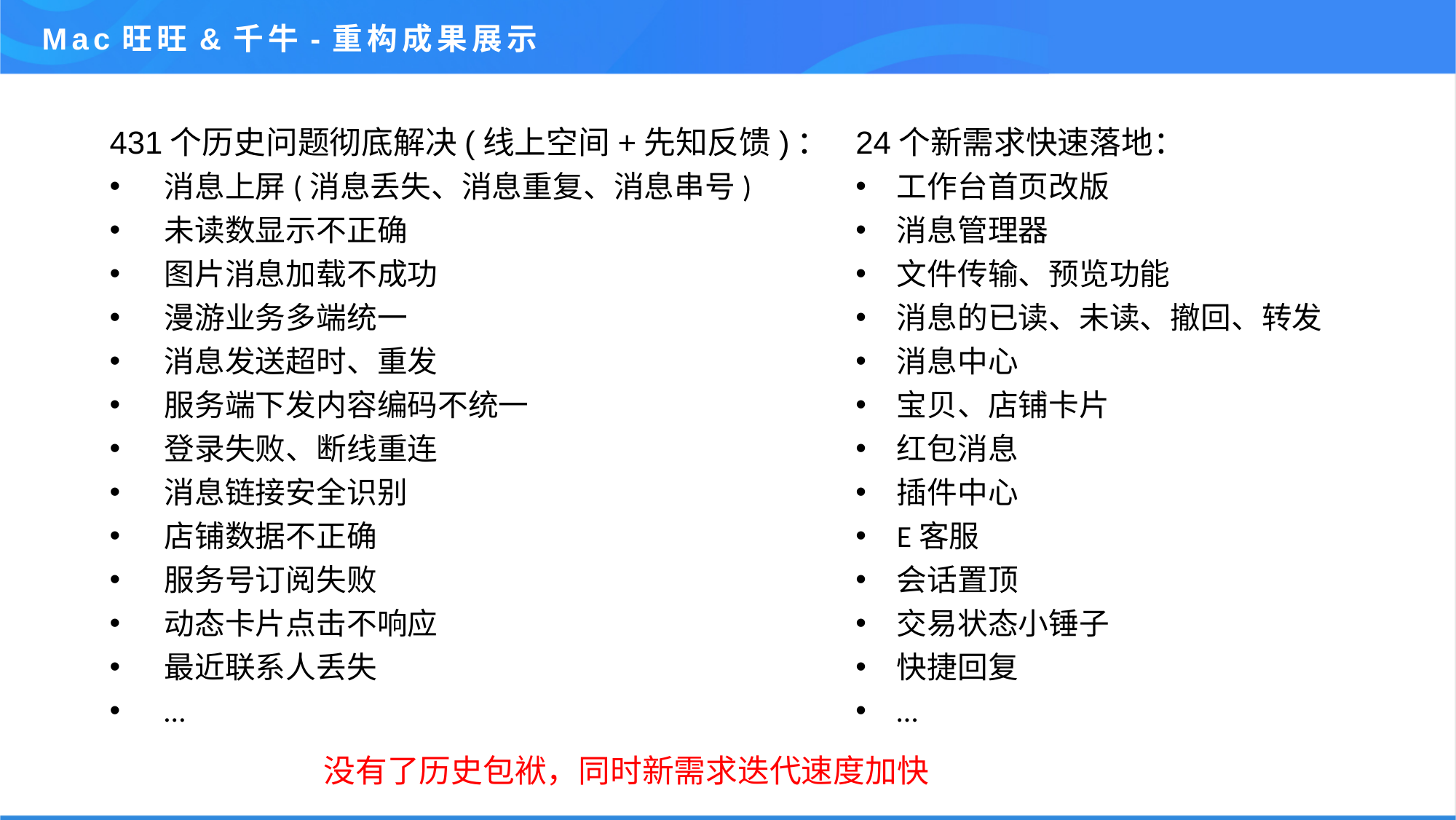

Mac旺旺&千牛-重构成果展示
431个历史问题彻底解决(线上空间+先知反馈)：
消息上屏(消息丢失、消息重复、消息串号)
未读数显示不正确
图片消息加载不成功
漫游业务多端统一
消息发送超时、重发
服务端下发内容编码不统一
登录失败、断线重连
消息链接安全识别
店铺数据不正确
服务号订阅失败
动态卡片点击不响应
最近联系人丢失
…

24个新需求快速落地：
工作台首页改版
消息管理器
文件传输、预览功能
消息的已读、未读、撤回、转发
消息中心
宝贝、店铺卡片
红包消息
插件中心
E客服
会话置顶
交易状态小锤子
快捷回复
…
没有了历史包袱，同时新需求迭代速度加快